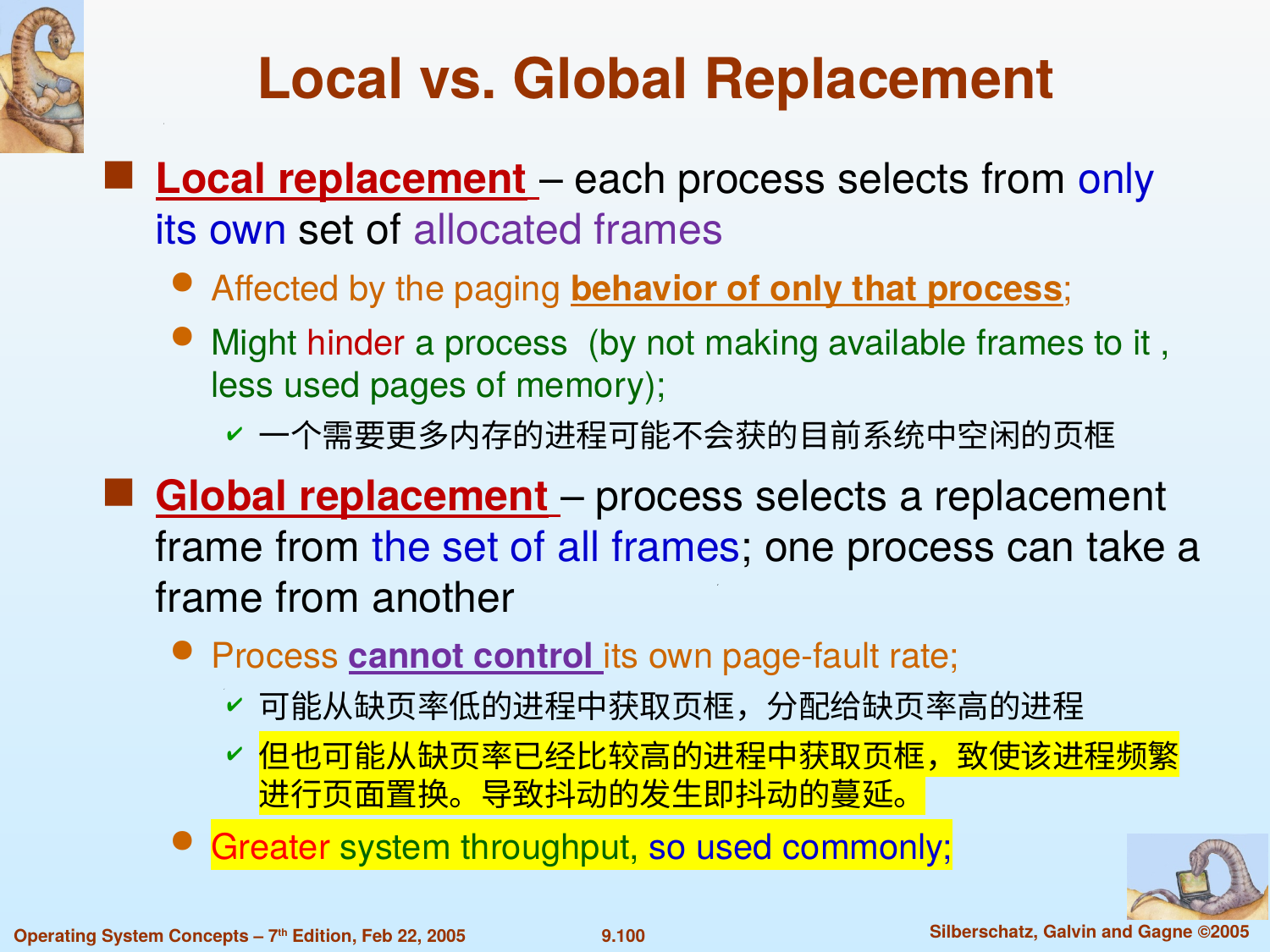

Local vs. Global Replacement
Local replacement – each process selects from only its own set of allocated frames
Affected by the paging behavior of only that process;
Might hinder a process  (by not making available frames to it ,  less used pages of memory);
一个需要更多内存的进程可能不会获的目前系统中空闲的页框
Global replacement – process selects a replacement frame from the set of all frames; one process can take a frame from another
Process cannot control its own page-fault rate;
可能从缺页率低的进程中获取页框，分配给缺页率高的进程
但也可能从缺页率已经比较高的进程中获取页框，致使该进程频繁进行页面置换。导致抖动的发生即抖动的蔓延。
Greater system throughput, so used commonly;